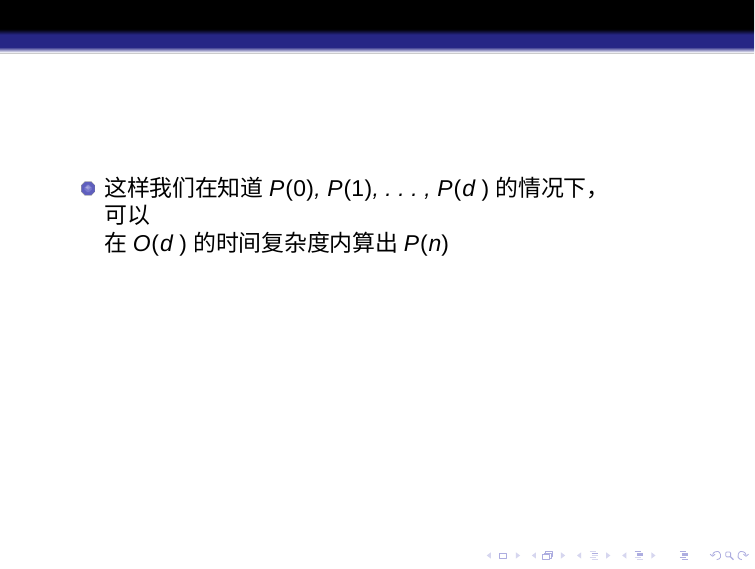

这样我们在知道P(0), P(1), . . . , P(d )的情况下，可以
在O(d )的时间复杂度内算出P(n)